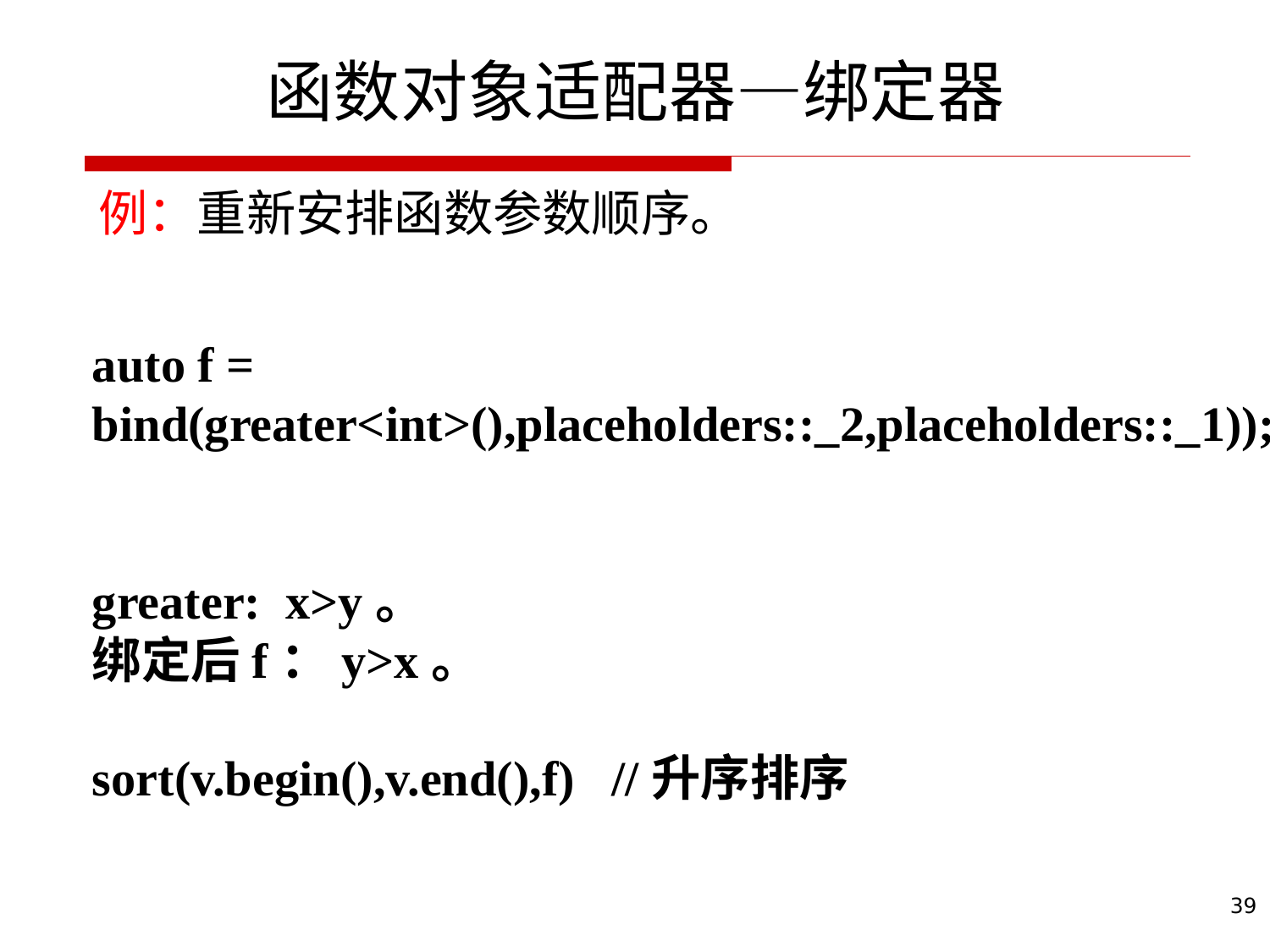

# 函数对象适配器—绑定器
例：重新安排函数参数顺序。
auto f = bind(greater<int>(),placeholders::_2,placeholders::_1));

greater:  x>y。
绑定后f：y>x。

sort(v.begin(),v.end(),f)   //升序排序

39